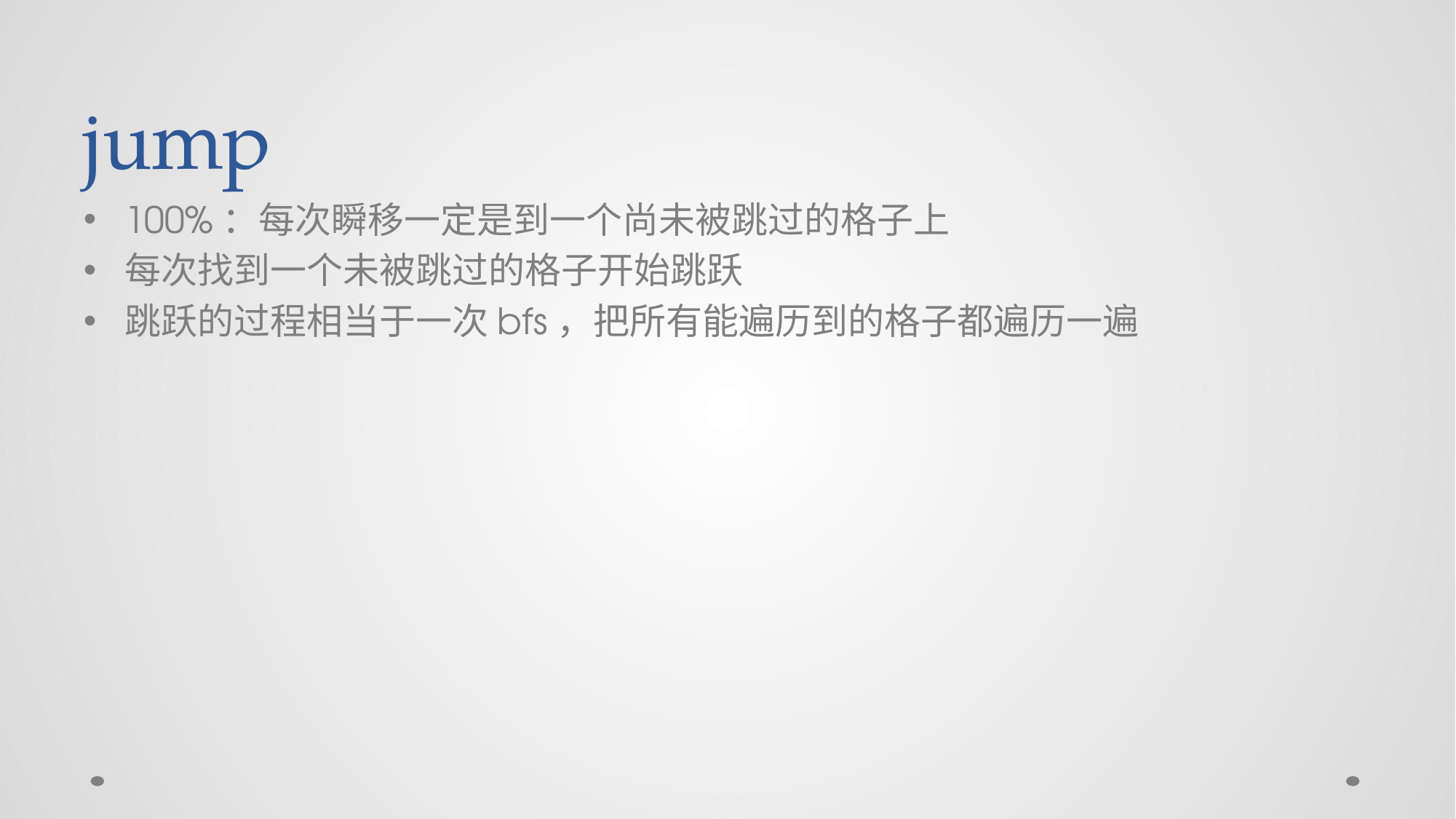

# jump
100%：每次瞬移一定是到一个尚未被跳过的格子上
每次找到一个未被跳过的格子开始跳跃
跳跃的过程相当于一次bfs，把所有能遍历到的格子都遍历一遍